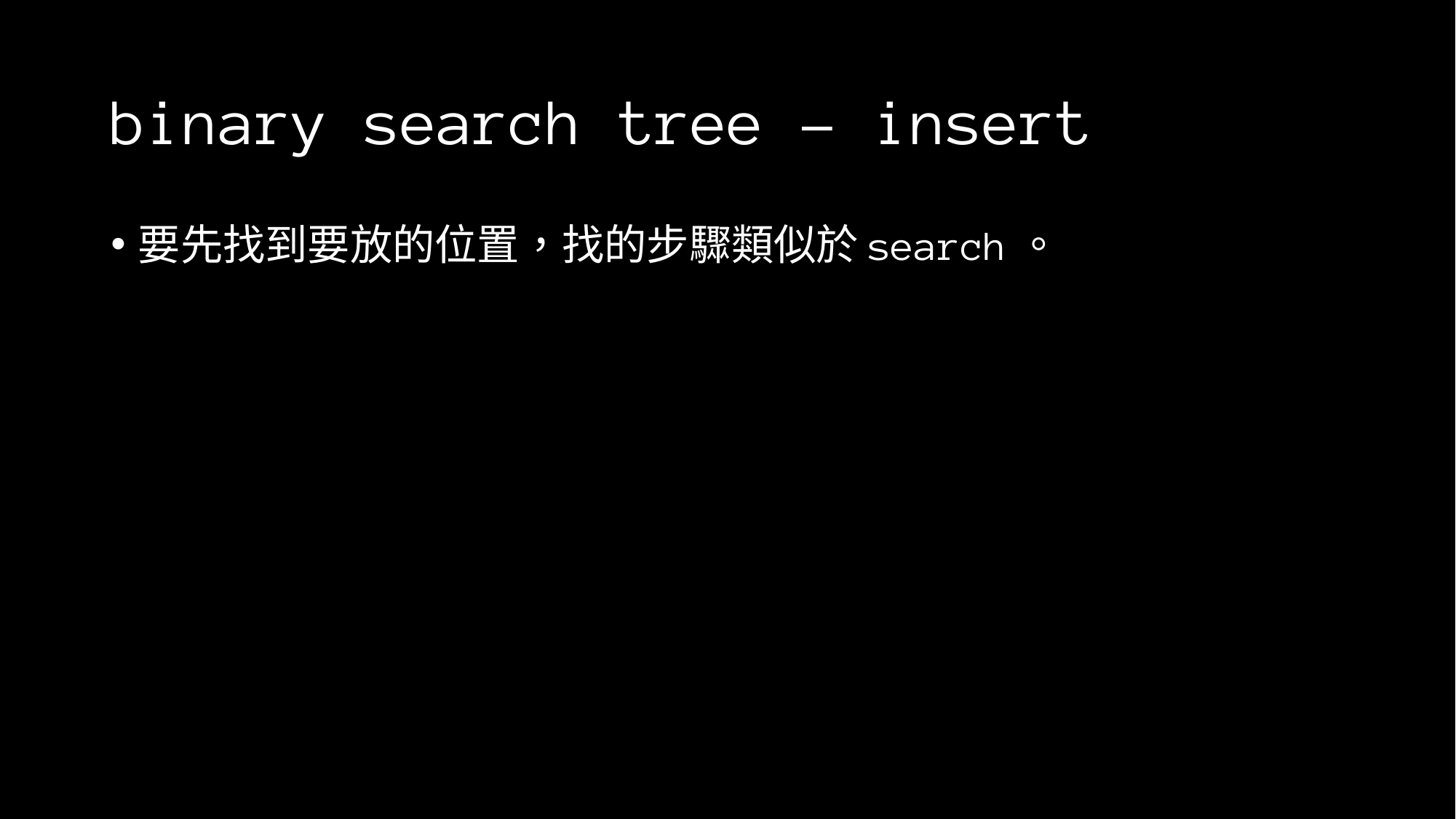

# binary search tree - insert
要先找到要放的位置，找的步驟類似於search。